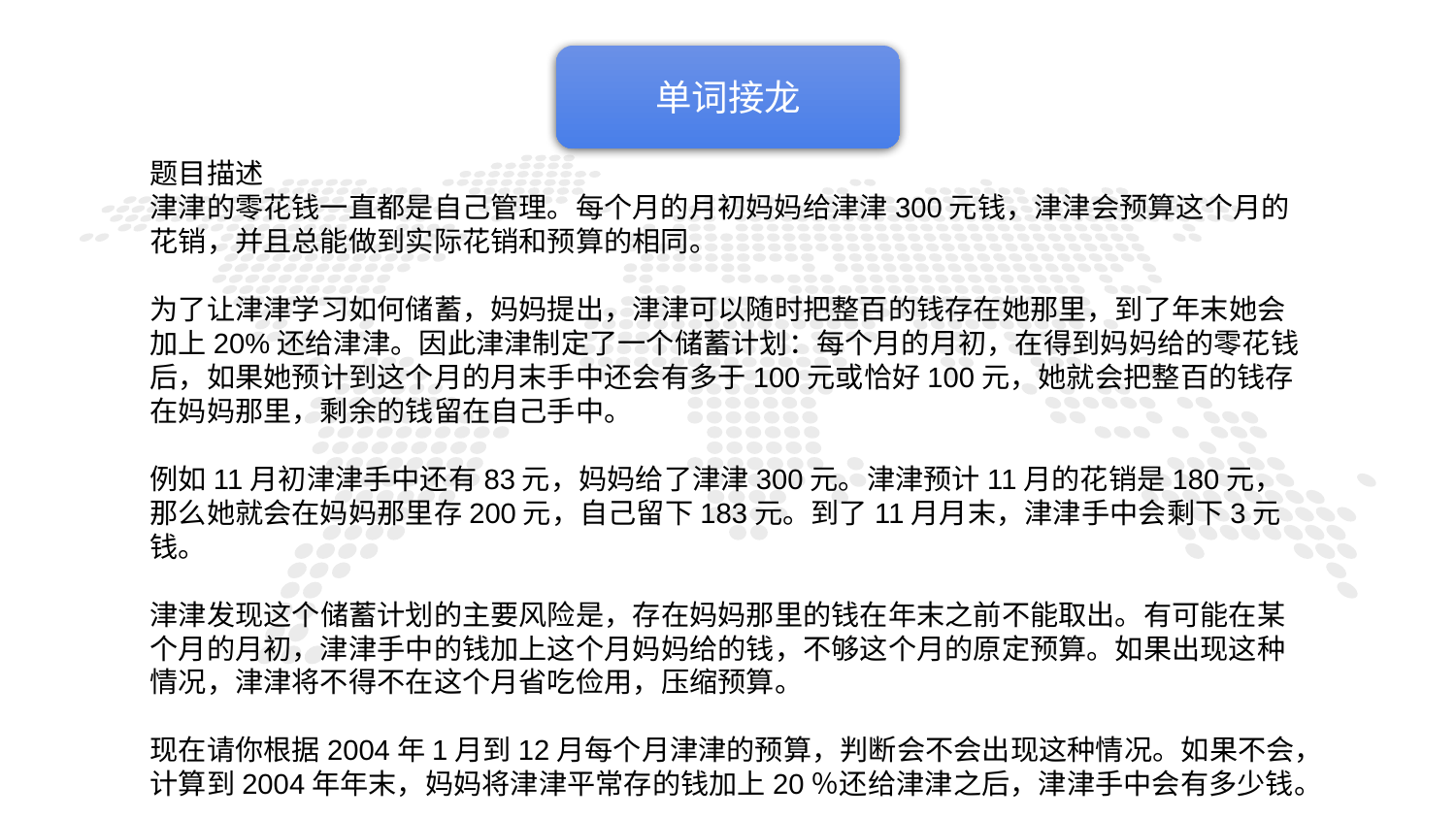

单词接龙
题目描述
津津的零花钱一直都是自己管理。每个月的月初妈妈给津津300元钱，津津会预算这个月的花销，并且总能做到实际花销和预算的相同。

为了让津津学习如何储蓄，妈妈提出，津津可以随时把整百的钱存在她那里，到了年末她会加上20%还给津津。因此津津制定了一个储蓄计划：每个月的月初，在得到妈妈给的零花钱后，如果她预计到这个月的月末手中还会有多于100元或恰好100元，她就会把整百的钱存在妈妈那里，剩余的钱留在自己手中。

例如11月初津津手中还有83元，妈妈给了津津300元。津津预计11月的花销是180元，那么她就会在妈妈那里存200元，自己留下183元。到了11月月末，津津手中会剩下3元钱。

津津发现这个储蓄计划的主要风险是，存在妈妈那里的钱在年末之前不能取出。有可能在某个月的月初，津津手中的钱加上这个月妈妈给的钱，不够这个月的原定预算。如果出现这种情况，津津将不得不在这个月省吃俭用，压缩预算。

现在请你根据2004年1月到12月每个月津津的预算，判断会不会出现这种情况。如果不会，计算到2004年年末，妈妈将津津平常存的钱加上20％还给津津之后，津津手中会有多少钱。